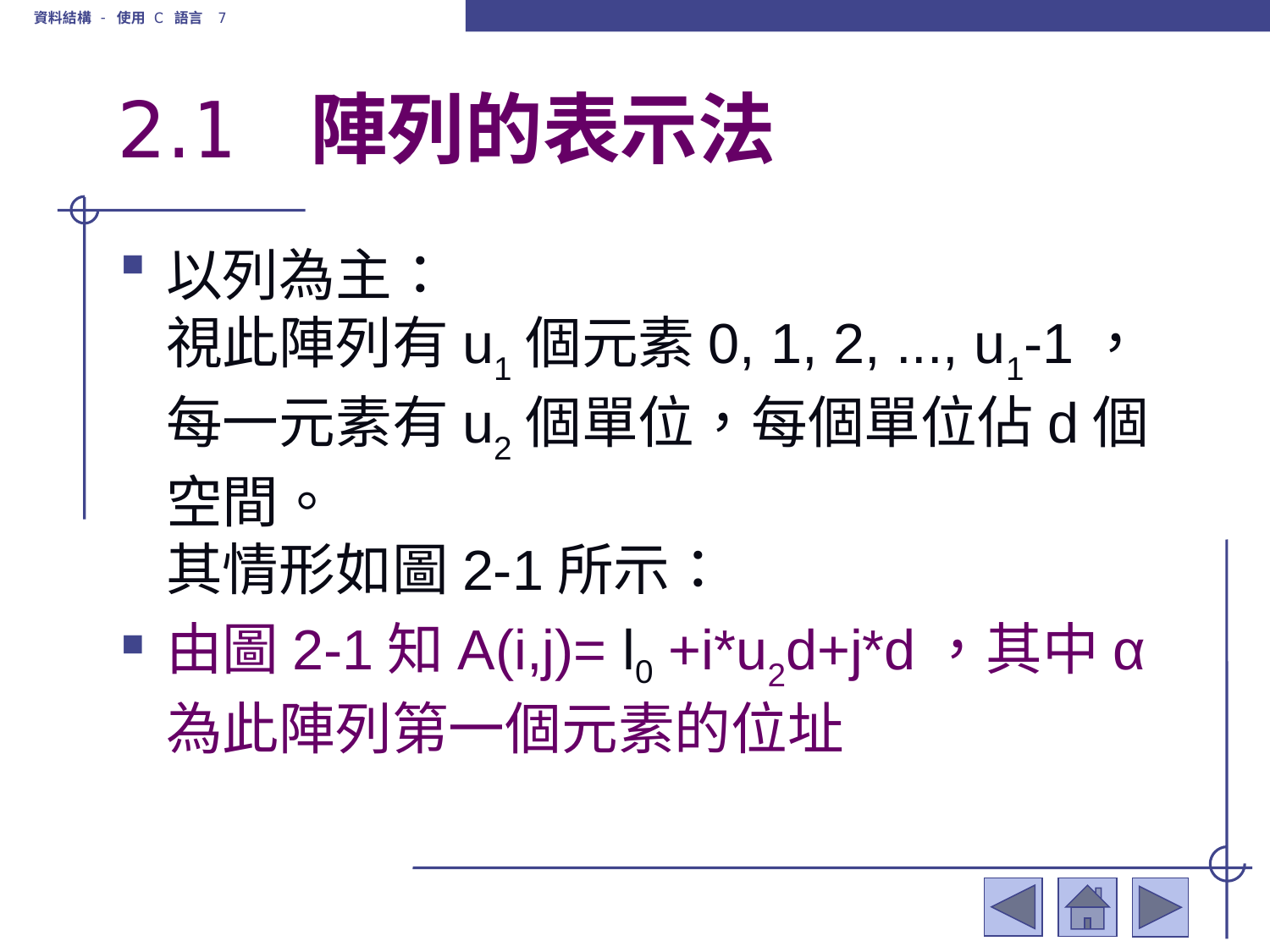

資料結構 - 使用 C 語言   7
# 2.1	  陣列的表示法
以列為主：
視此陣列有u1個元素0, 1, 2, ..., u1-1，每一元素有u2個單位，每個單位佔d個空間。
其情形如圖2-1所示：
由圖2-1知A(i,j)= l0 +i*u2d+j*d，其中α為此陣列第一個元素的位址